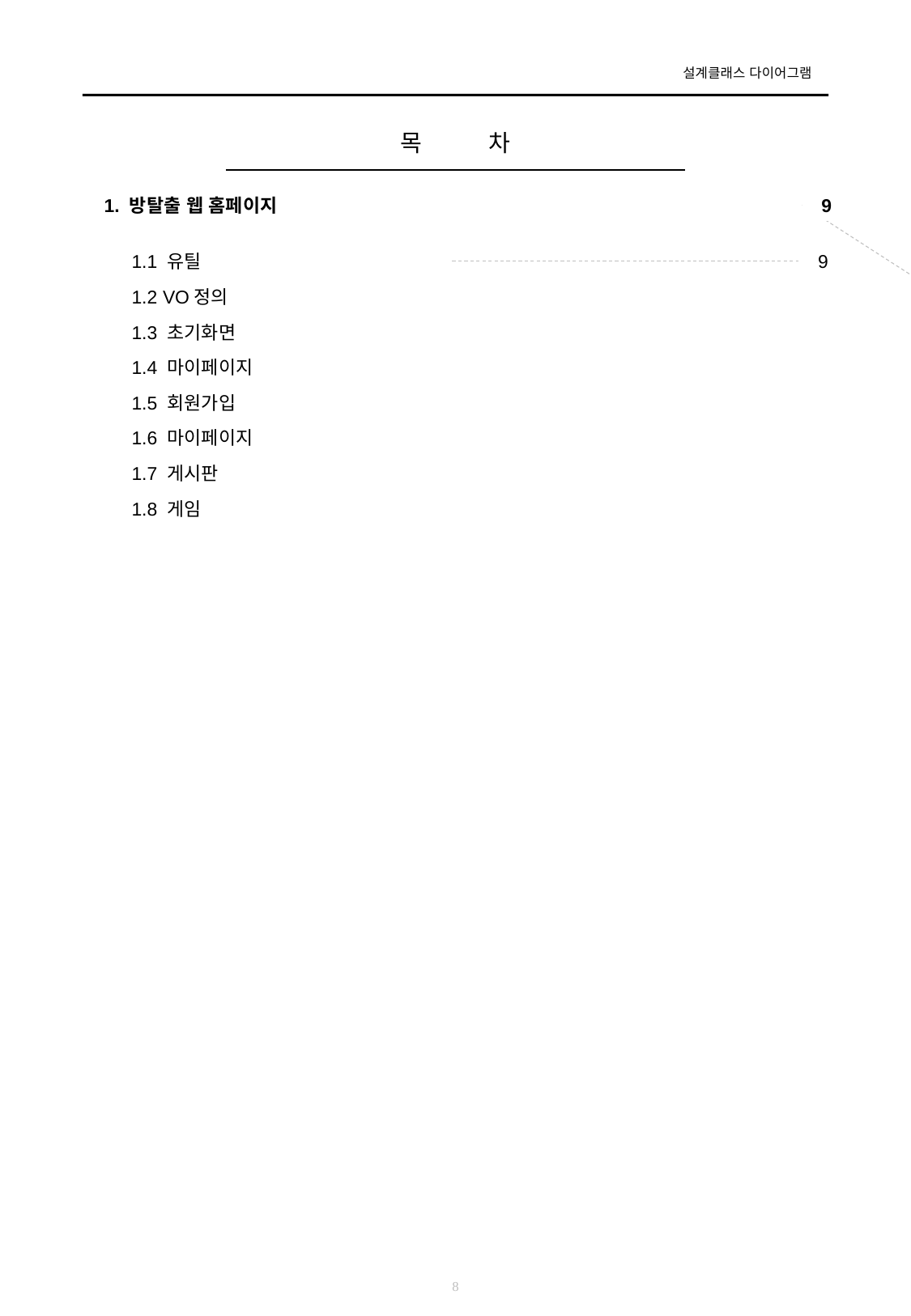

# 목          차
1. 방탈출 웹 홈페이지
9
1.1 유틸
9
1.2 VO정의
1.2 VO
1.3 초기화면
1.4 마이페이지
1.5 회원가입
1.6 마이페이지
1.7 게시판
1.8 게임
8